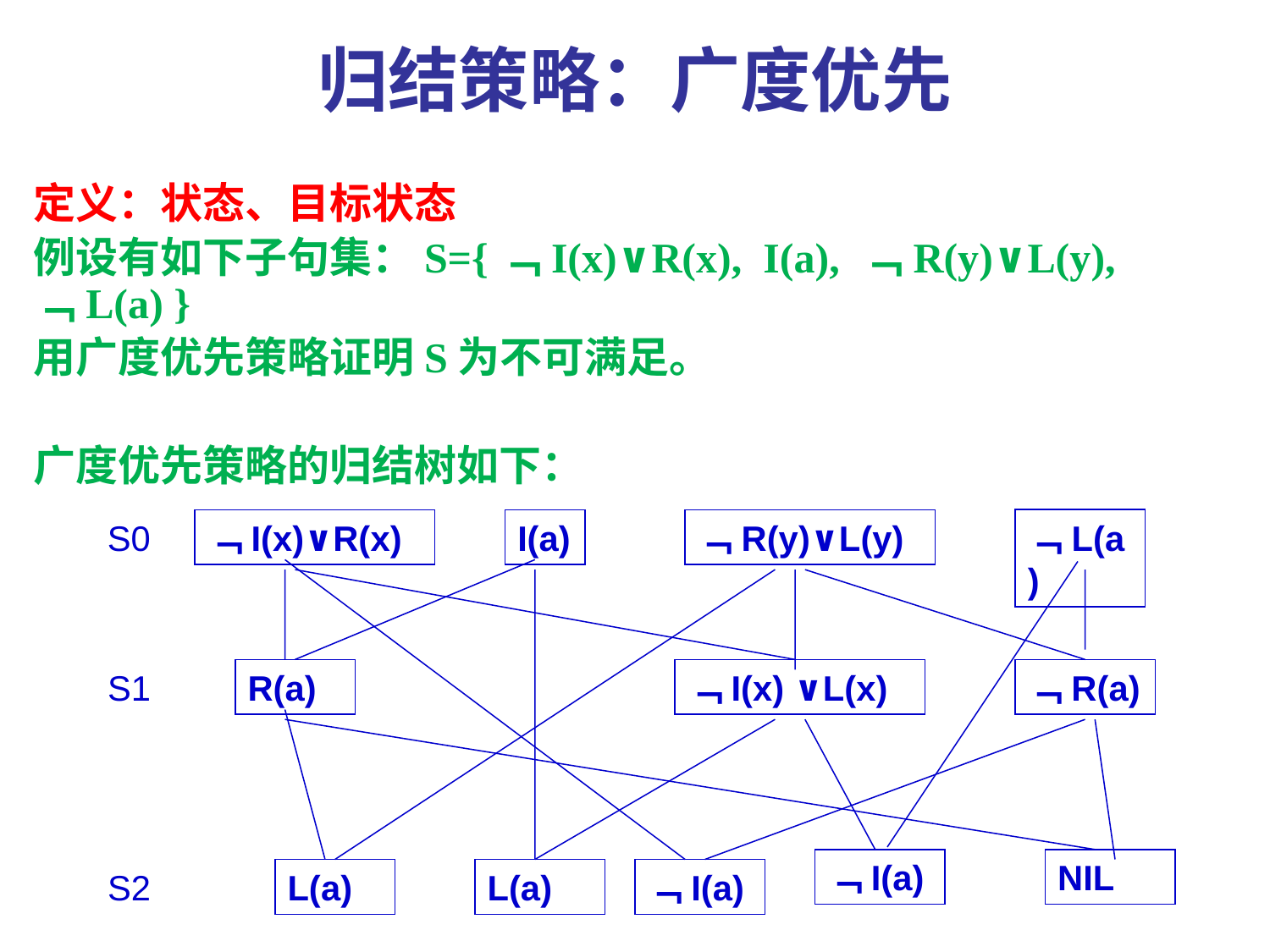

# 归结策略：广度优先
定义：状态、目标状态
例设有如下子句集：S={﹁I(x)∨R(x),  I(a), ﹁R(y)∨L(y), ﹁L(a) }
用广度优先策略证明S为不可满足。

广度优先策略的归结树如下：

S0
﹁I(x)∨R(x)
I(a)
﹁R(y)∨L(y)
﹁L(a)

S1
R(a)
﹁I(x) ∨L(x)
﹁R(a)

﹁I(a)
NIL
S2
L(a)
L(a)
﹁I(a)